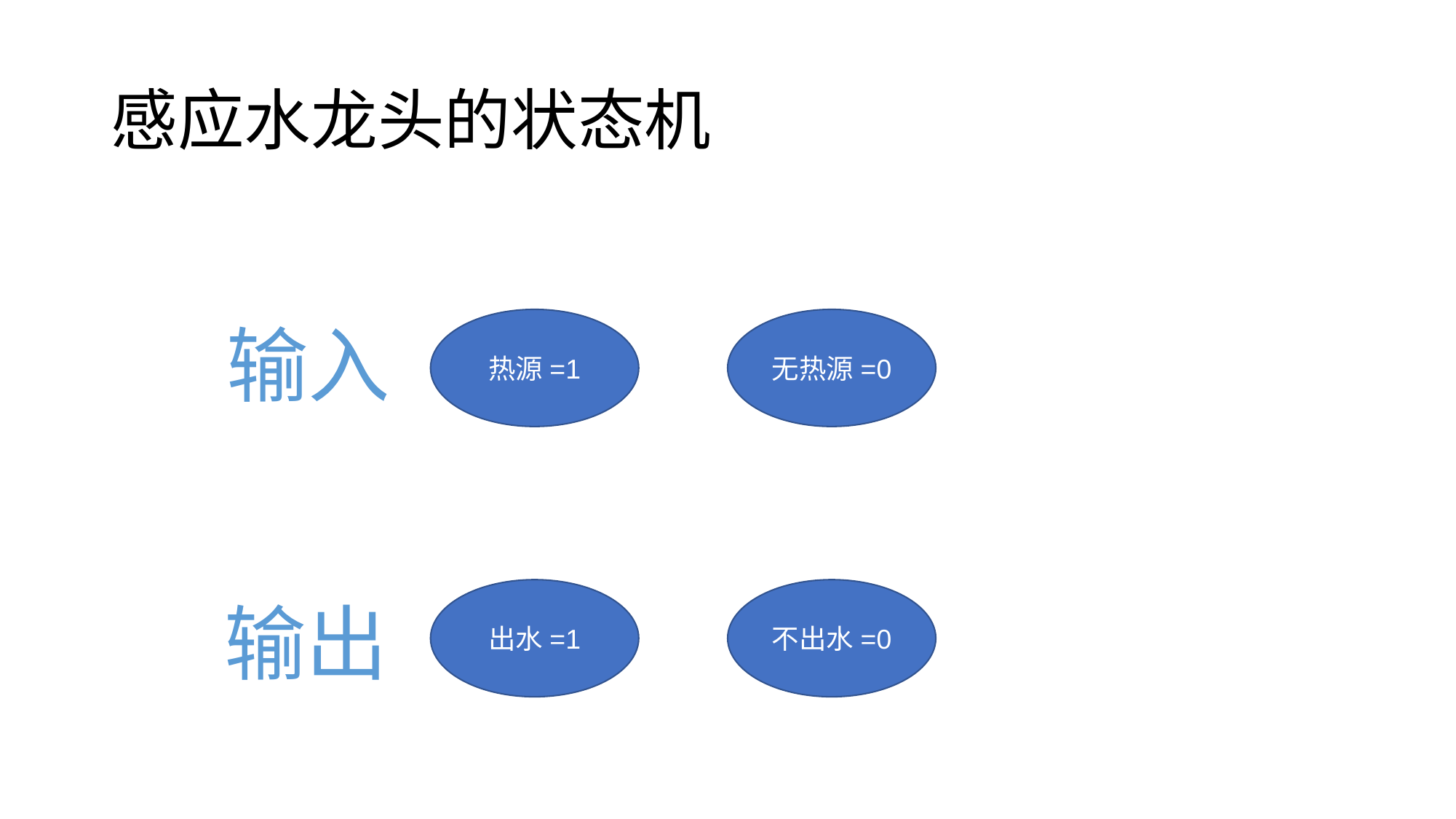

# 感应水龙头的状态机

输入
热源=1
无热源=0
出水=1
不出水=0
输出